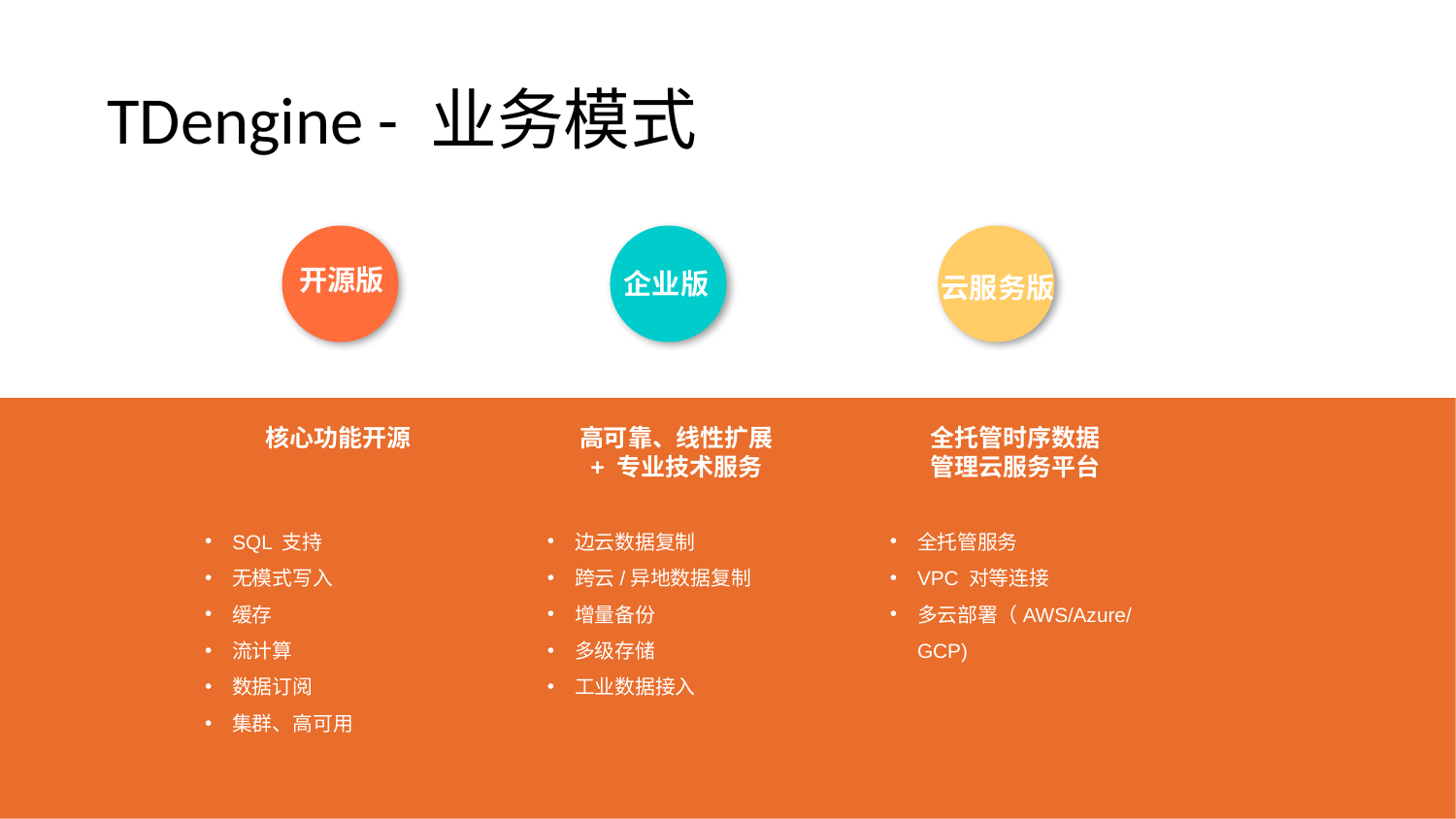

# TDengine - 业务模式

开源版
企业版
云服务版

核心功能开源
高可靠、线性扩展
+ 专业技术服务
全托管时序数据
管理云服务平台
SQL 支持
无模式写入
缓存
流计算
数据订阅
集群、高可用

边云数据复制
跨云/异地数据复制
增量备份
多级存储
工业数据接入
全托管服务
VPC 对等连接
多云部署（AWS/Azure/GCP)